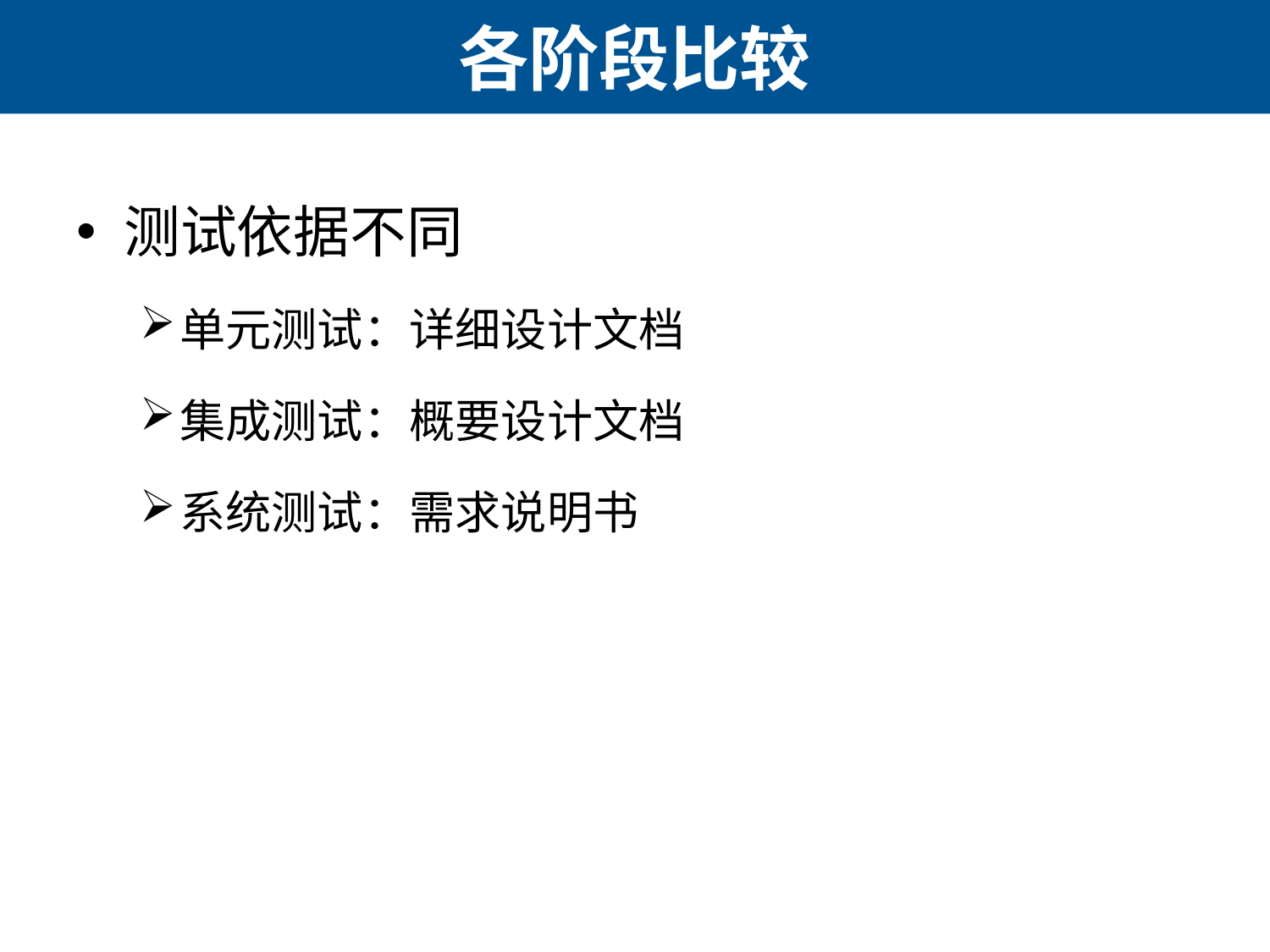

# 各阶段比较
测试依据不同
单元测试：详细设计文档
集成测试：概要设计文档
系统测试：需求说明书